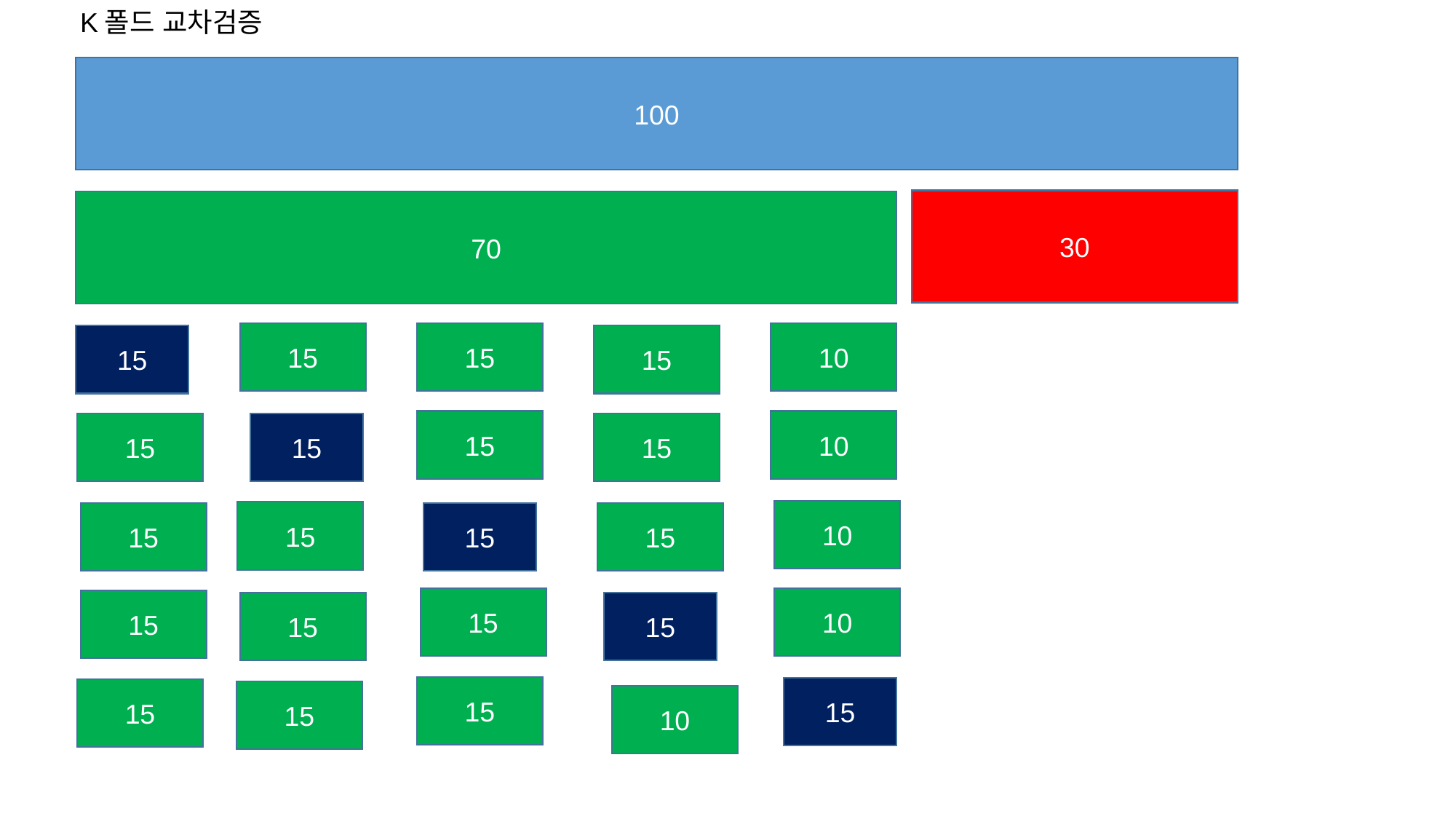

K폴드 교차검증
100
30
70
15
15
10
15
15
15
10
15
15
15
10
15
15
15
15
15
10
15
15
15
15
15
15
15
10